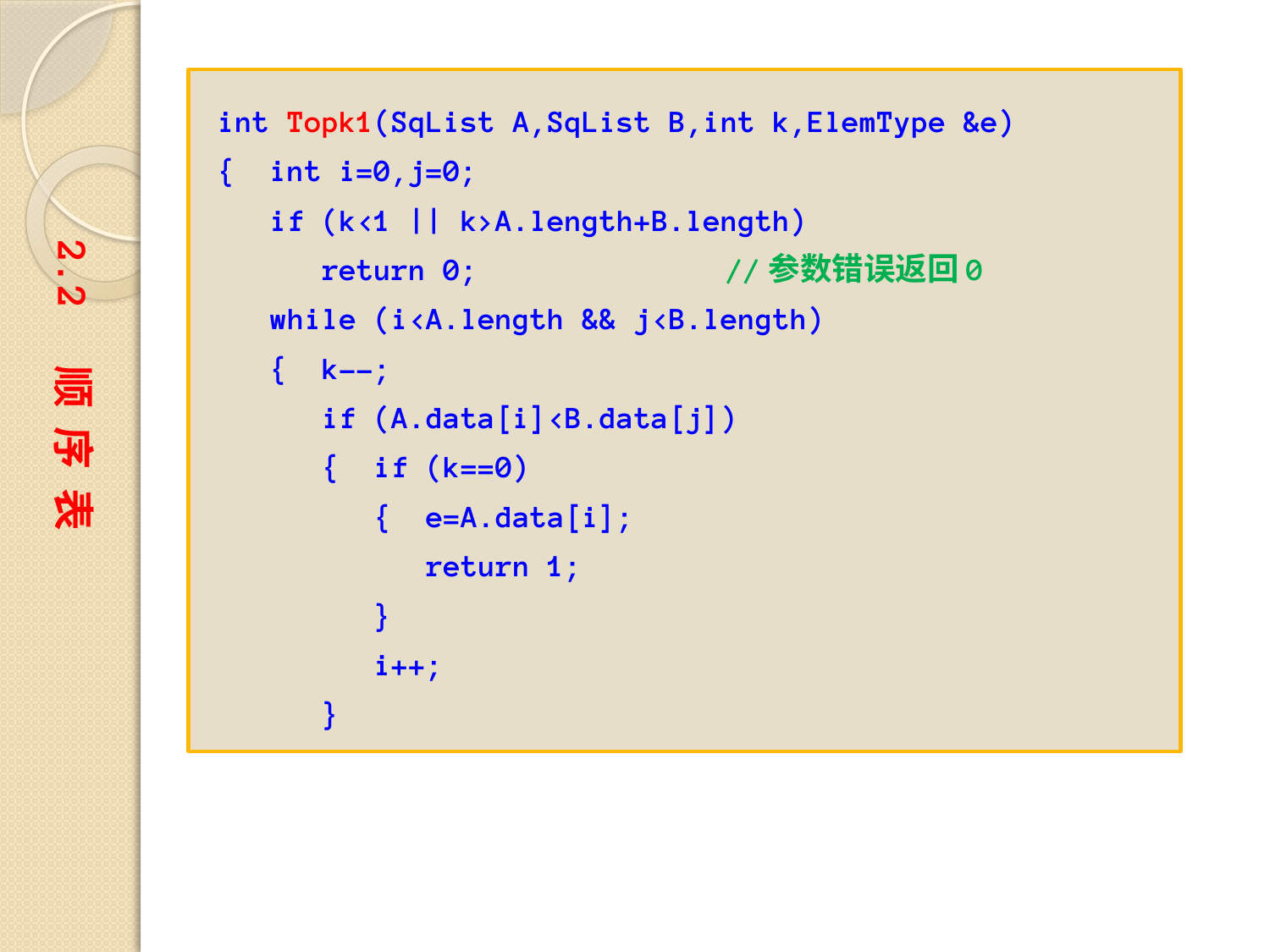

int Topk1(SqList A,SqList B,int k,ElemType &e)
{  int i=0,j=0;
   if (k<1 || k>A.length+B.length)
      return 0;		//参数错误返回0
   while (i<A.length && j<B.length)
   {  k--;
      if (A.data[i]<B.data[j])
      {  if (k==0)
         {  e=A.data[i];
            return 1;
         }
         i++;
      }
2.2  顺  序  表